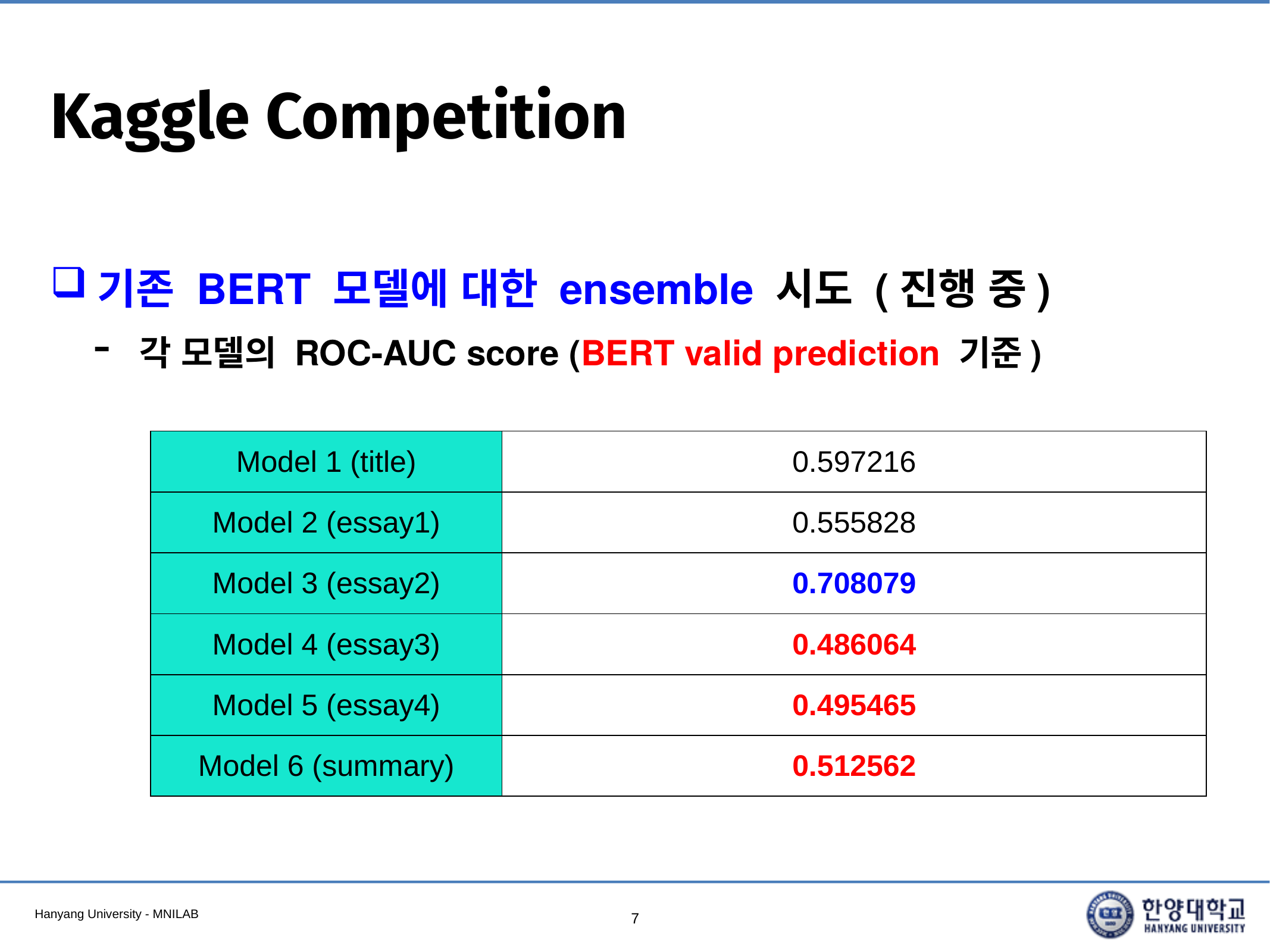

# Kaggle Competition
기존 BERT 모델에 대한 ensemble 시도 (진행 중)
각 모델의 ROC-AUC score (BERT valid prediction 기준)
| Model 1 (title) | 0.597216 |
| --- | --- |
| Model 2 (essay1) | 0.555828 |
| Model 3 (essay2) | 0.708079 |
| Model 4 (essay3) | 0.486064 |
| Model 5 (essay4) | 0.495465 |
| Model 6 (summary) | 0.512562 |
7